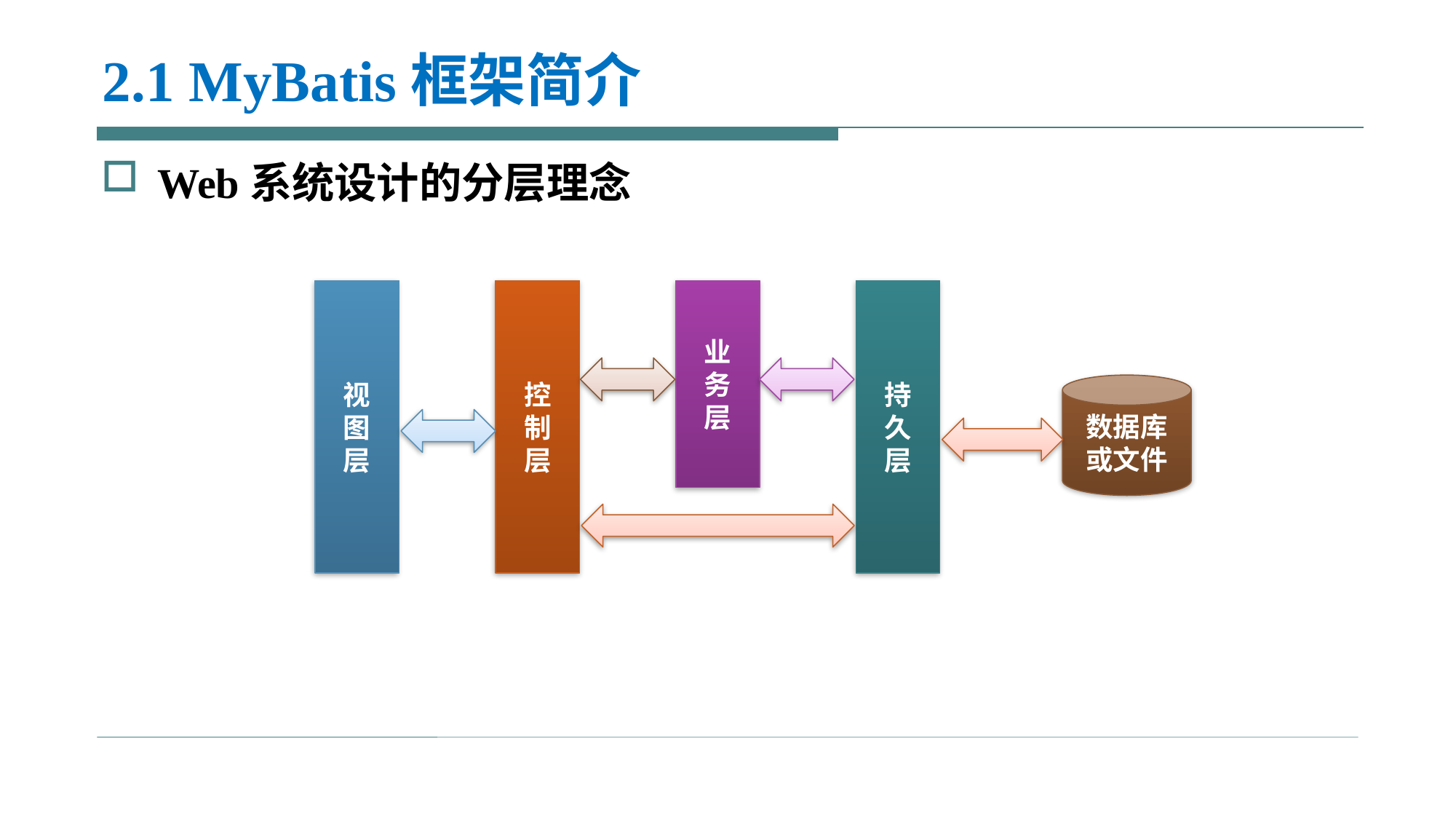

# 2.1 MyBatis框架简介
Web系统设计的分层理念
视
图
层
控
制
层
业
务
层
持
久
层

数据库或文件

4